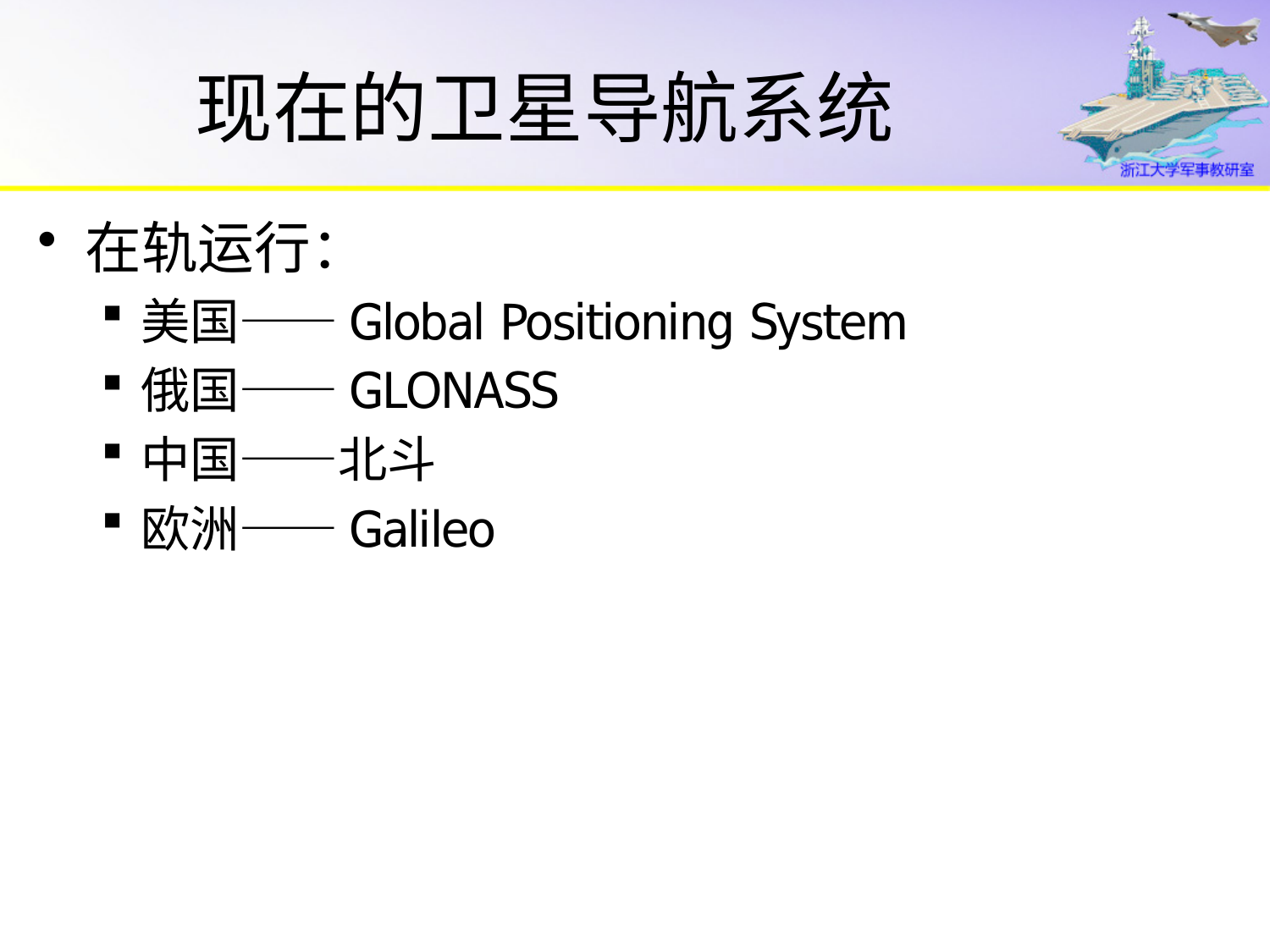

# 现在的卫星导航系统
在轨运行：
美国——Global Positioning System
俄国——GLONASS
中国——北斗
欧洲——Galileo